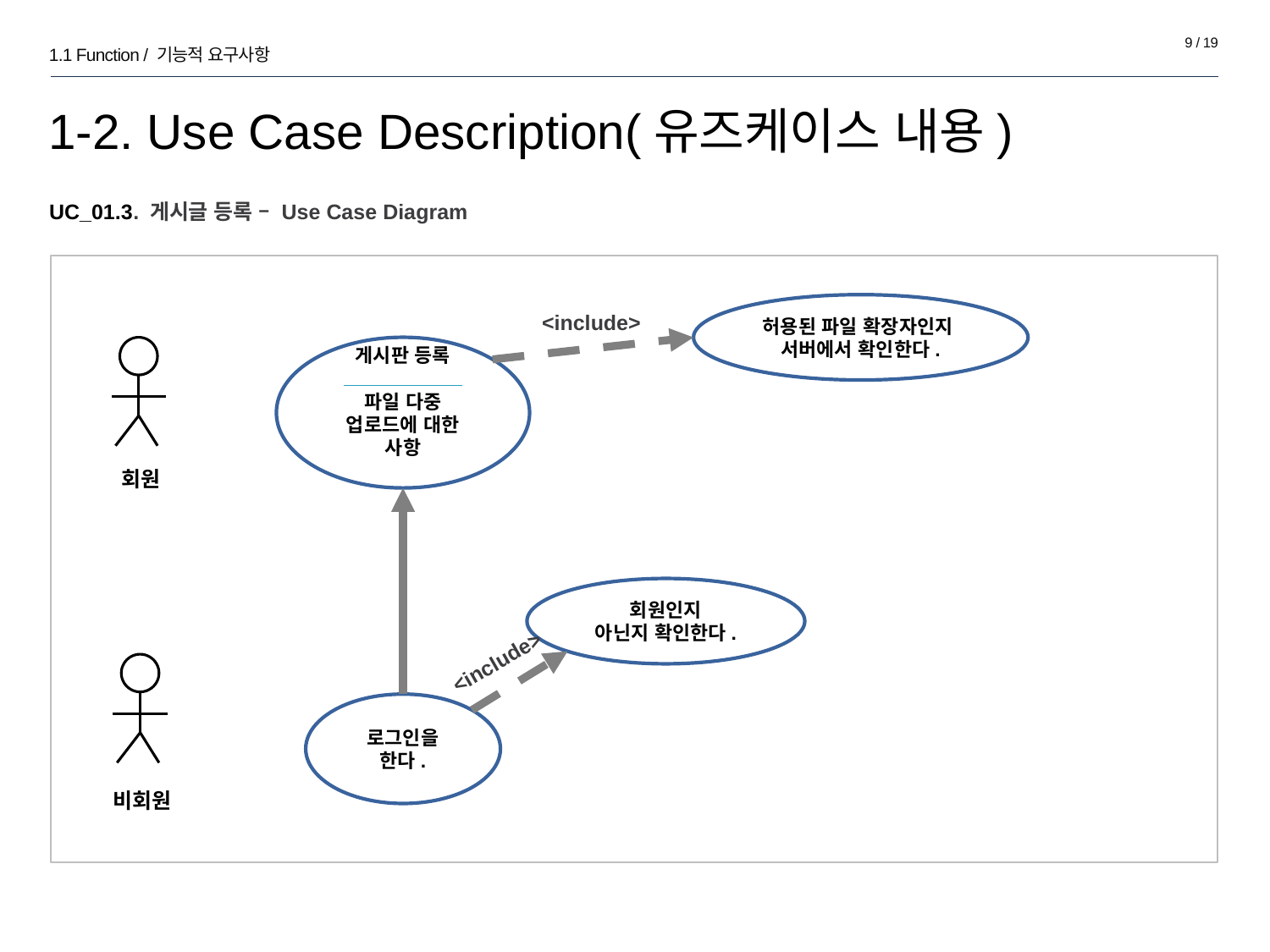

9 / 19
1.1 Function / 기능적 요구사항
# 1-2. Use Case Description(유즈케이스 내용)
UC_01.3. 게시글 등록 – Use Case Diagram

허용된 파일 확장자인지
서버에서 확인한다.
<include>

게시판 등록

파일 다중 업로드에 대한 사항

회원
회원인지
아닌지 확인한다.
<include>

로그인을 한다.
비회원